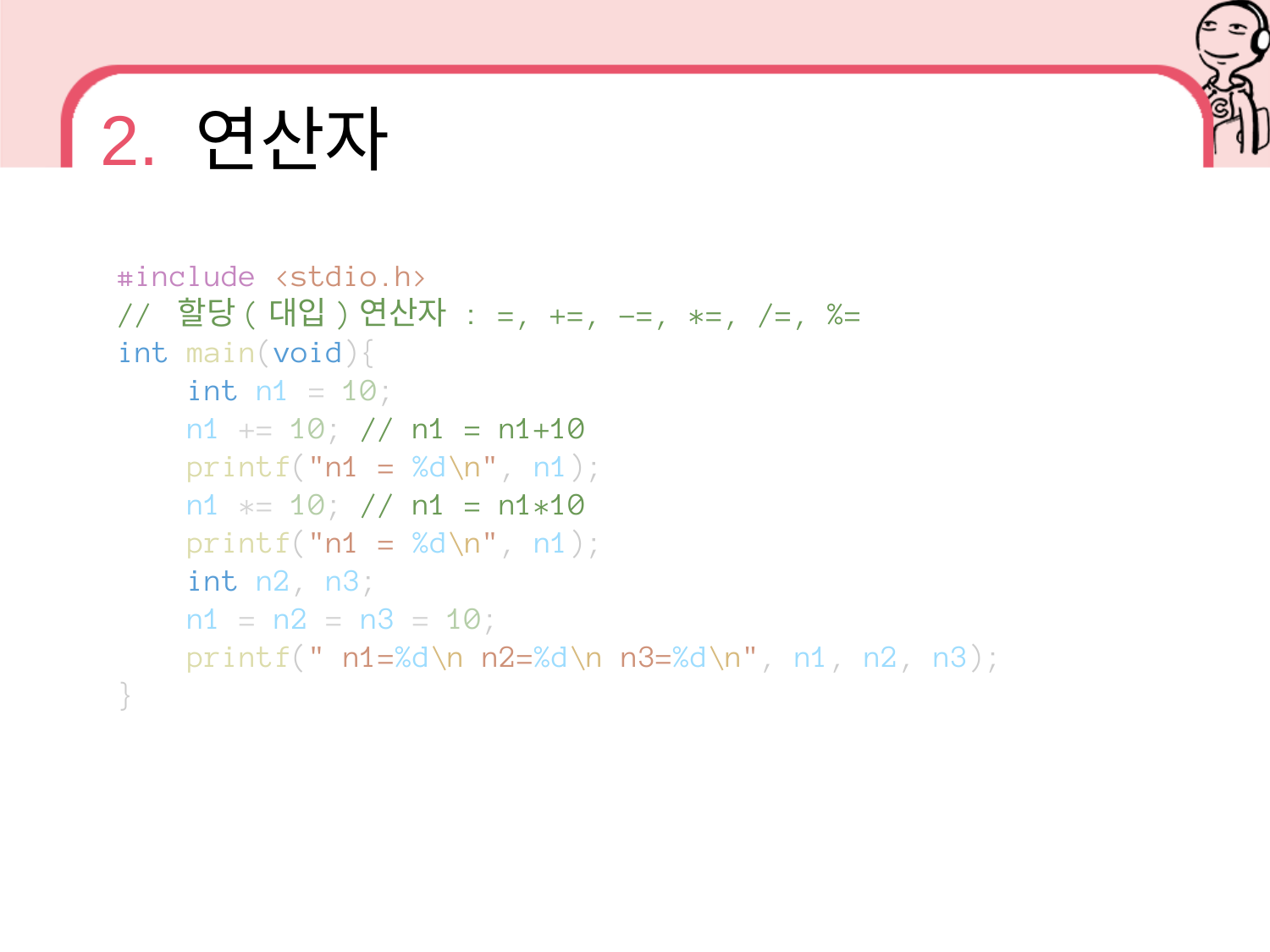

# 2. 연산자
#include <stdio.h>
// 할당(대입)연산자 : =, +=, -=, *=, /=, %=
int main(void){
    int n1 = 10;
    n1 += 10; // n1 = n1+10
    printf("n1 = %d\n", n1);
    n1 *= 10; // n1 = n1*10
    printf("n1 = %d\n", n1);
    int n2, n3;
    n1 = n2 = n3 = 10;
    printf(" n1=%d\n n2=%d\n n3=%d\n", n1, n2, n3);
}